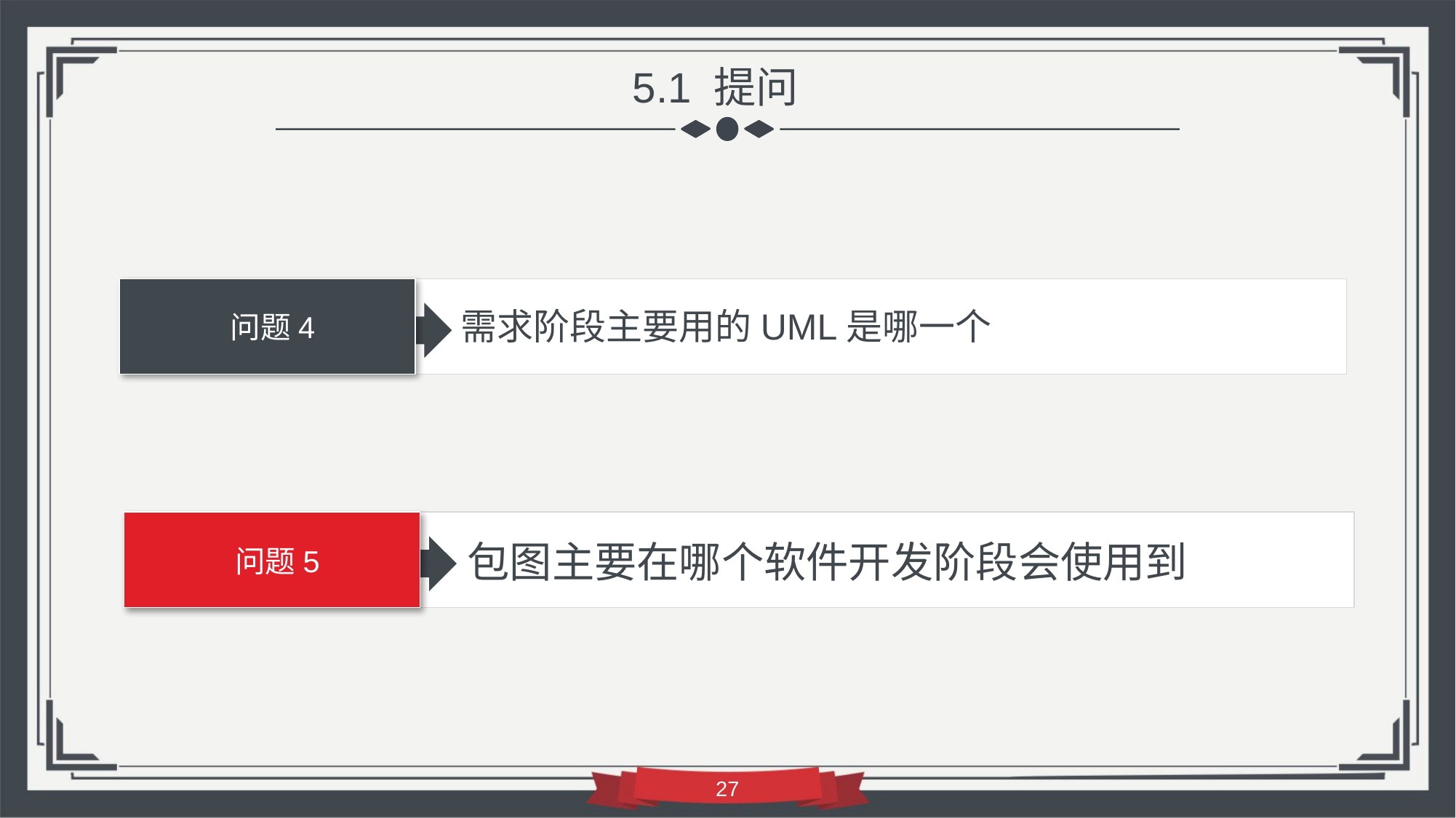

5.1 提问

需求阶段主要用的UML是哪一个
问题4

包图主要在哪个软件开发阶段会使用到

问题5